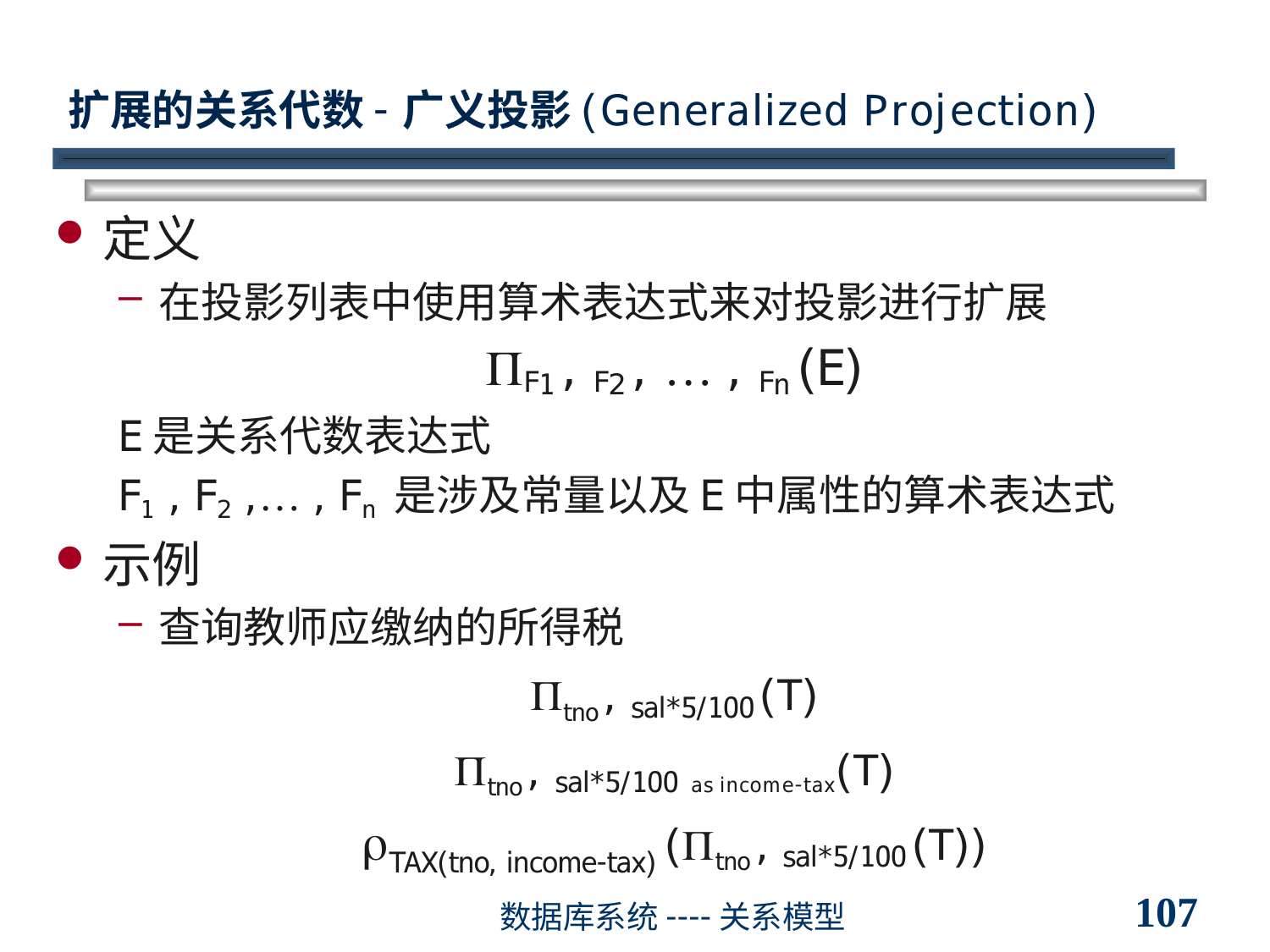

# 扩展的关系代数-广义投影(Generalized Projection)
定义
在投影列表中使用算术表达式来对投影进行扩展
ΠF1 , F2 , … , Fn (E)
E是关系代数表达式
F1  , F2  ,… , Fn 是涉及常量以及E中属性的算术表达式
示例
查询教师应缴纳的所得税
Πtno , sal*5/100 (T)
Πtno , sal*5/100  as income-tax(T)
ρTAX(tno, income-tax) (Πtno , sal*5/100 (T))
107
数据库系统----关系模型